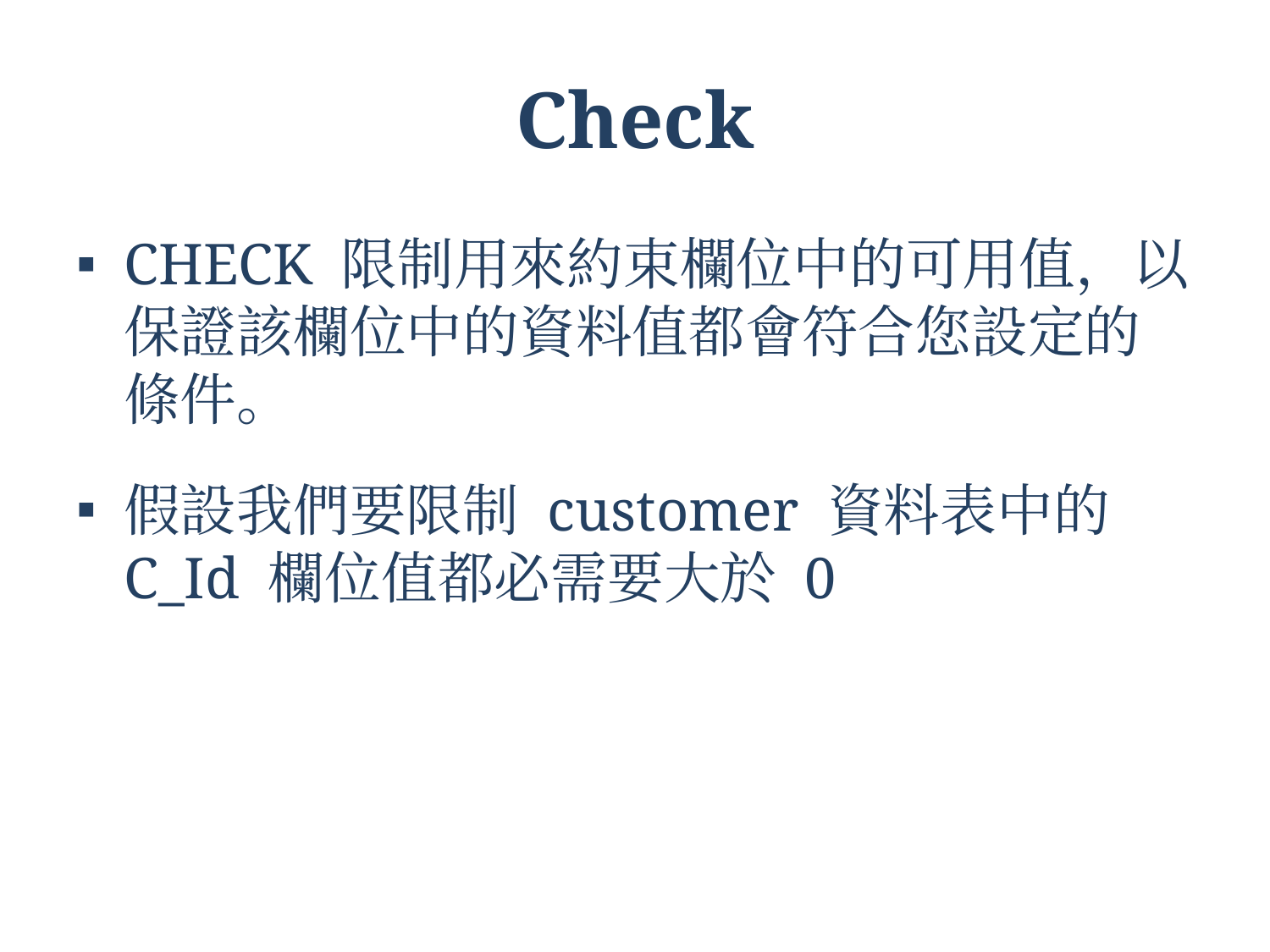

# Check
CHECK 限制用來約束欄位中的可用值，以保證該欄位中的資料值都會符合您設定的條件。
假設我們要限制 customer 資料表中的 C_Id 欄位值都必需要大於 0